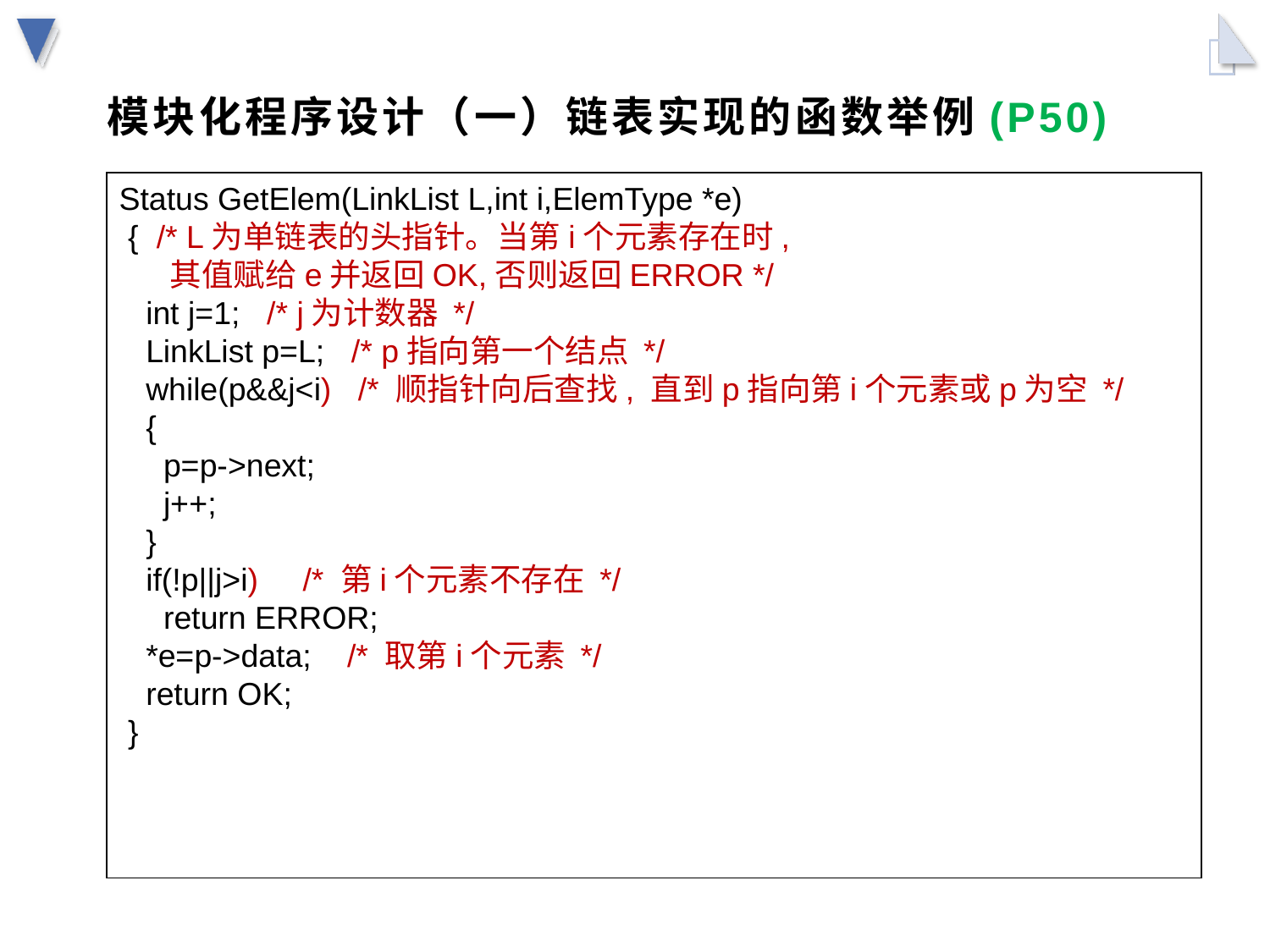

模块化程序设计（一）链表实现的函数举例(P50)
Status GetElem(LinkList L,int i,ElemType *e)
 {  /* L为单链表的头指针。当第i个元素存在时,
      其值赋给e并返回OK,否则返回ERROR */
   int j=1;   /* j为计数器 */
   LinkList p=L;   /* p指向第一个结点 */
   while(p&&j<i)   /* 顺指针向后查找, 直到p指向第i个元素或p为空 */
   {
     p=p->next;
     j++;
   }
   if(!p||j>i)     /* 第i个元素不存在 */
     return ERROR;
   *e=p->data;    /* 取第i个元素 */
   return OK;
 }

16